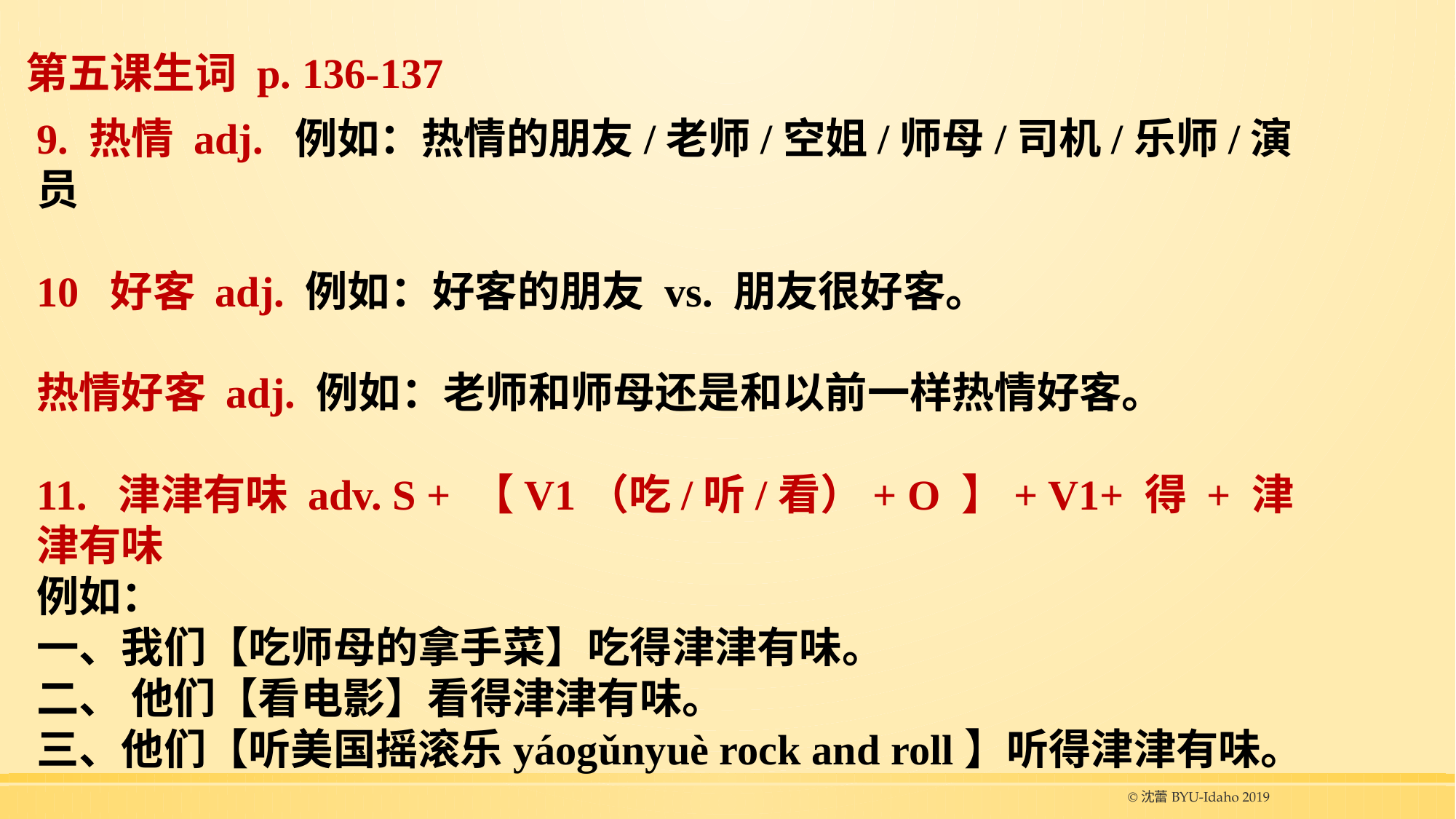

# 第五课生词 p. 136-137
9. 热情 adj.  例如：热情的朋友/老师/空姐/师母/司机/乐师/演员
10  好客 adj. 例如：好客的朋友 vs. 朋友很好客。
热情好客 adj. 例如：老师和师母还是和以前一样热情好客。
11.  津津有味 adv. S + 【V1（吃/听/看）+ O 】+ V1+ 得 + 津津有味
例如：
一、我们【吃师母的拿手菜】吃得津津有味。
二、 他们【看电影】看得津津有味。
三、他们【听美国摇滚乐yáogǔnyuè rock and roll 】听得津津有味。
©沈蕾BYU-Idaho 2019